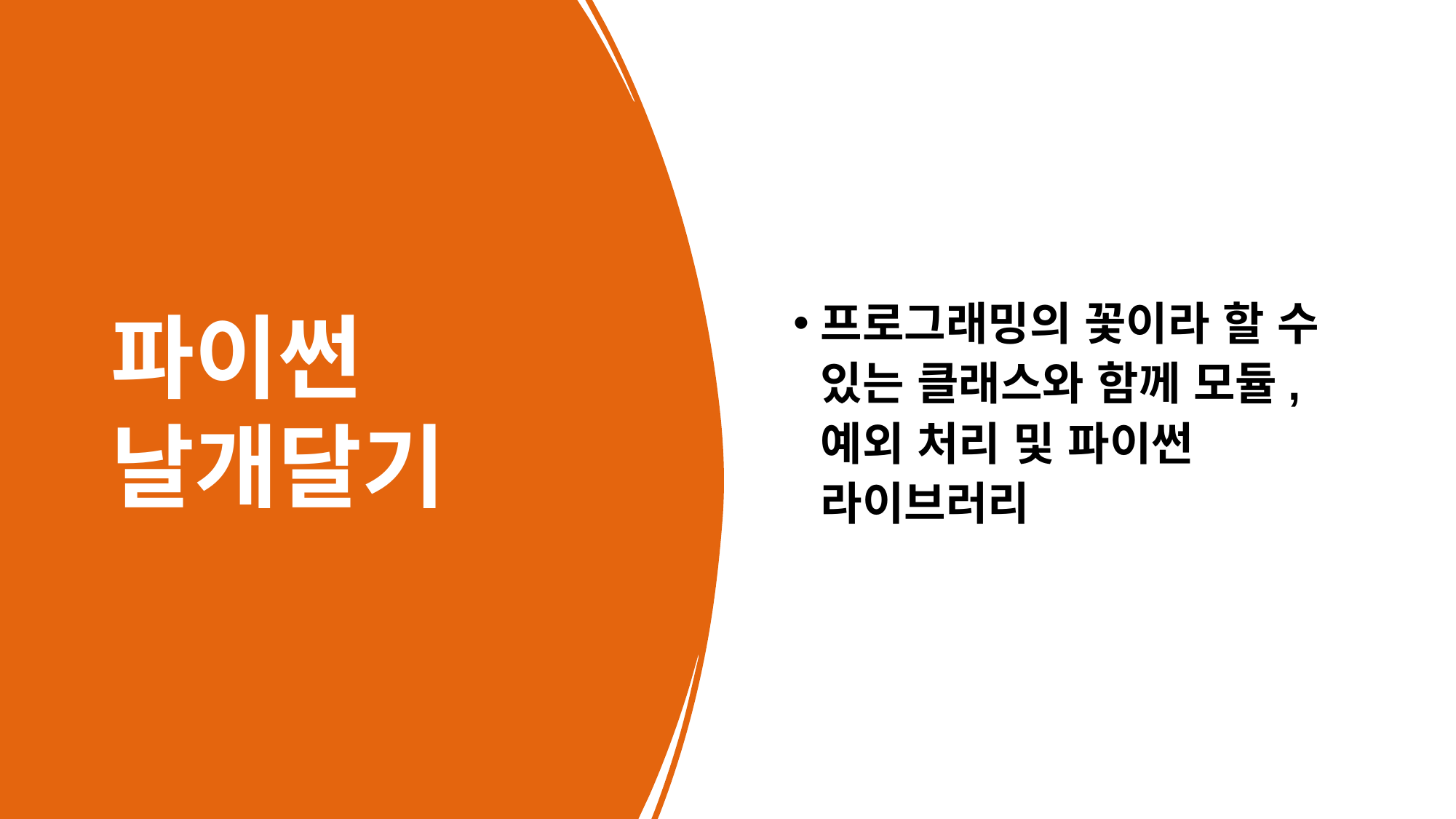

# 파이썬 날개달기
프로그래밍의 꽃이라 할 수 있는 클래스와 함께 모듈, 예외 처리 및 파이썬 라이브러리